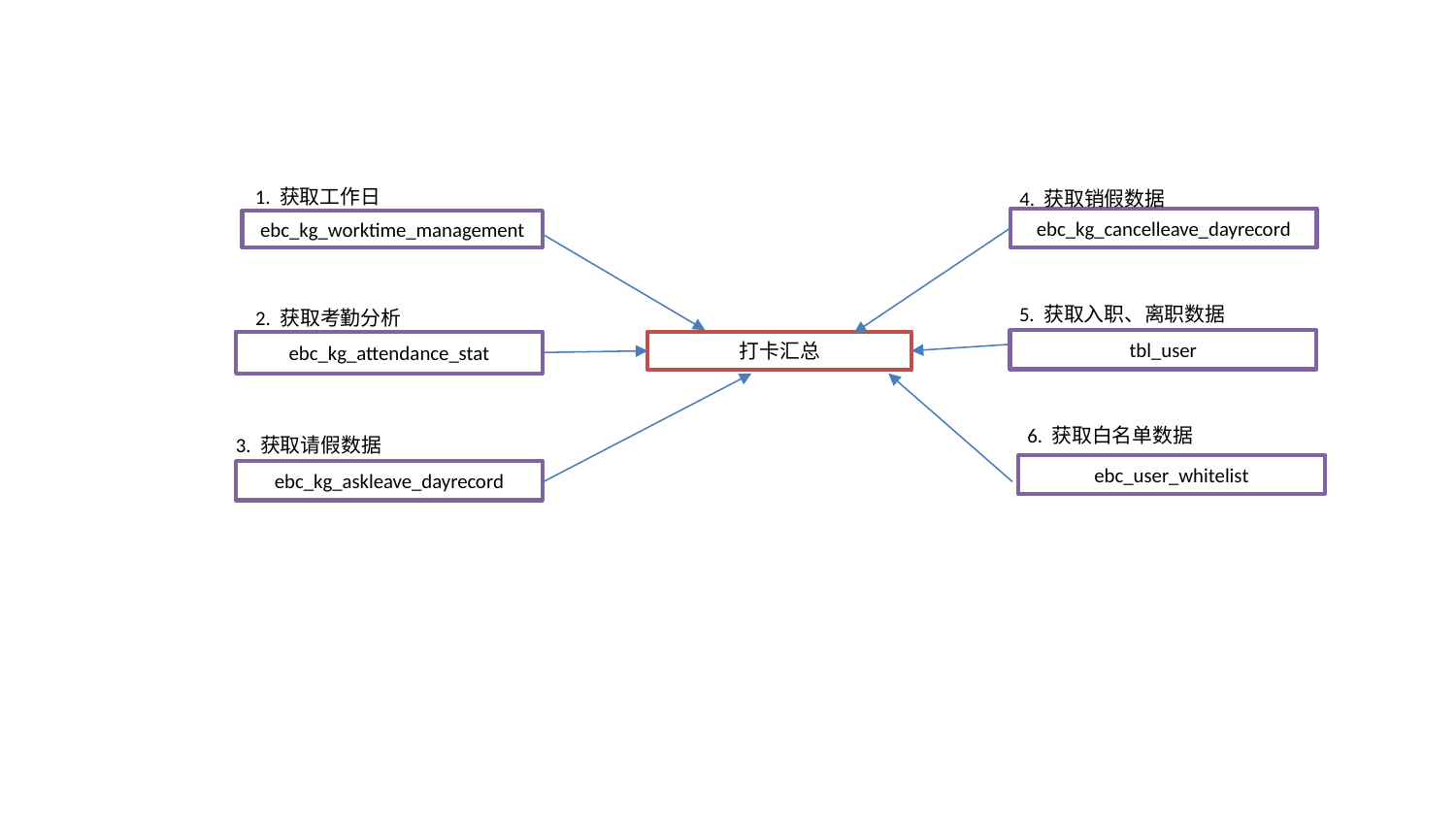

1. 获取工作日
4. 获取销假数据
ebc_kg_cancelleave_dayrecord
ebc_kg_worktime_management
5. 获取入职、离职数据
2. 获取考勤分析
tbl_user
ebc_kg_attendance_stat
打卡汇总
6. 获取白名单数据
3. 获取请假数据
ebc_user_whitelist
ebc_kg_askleave_dayrecord